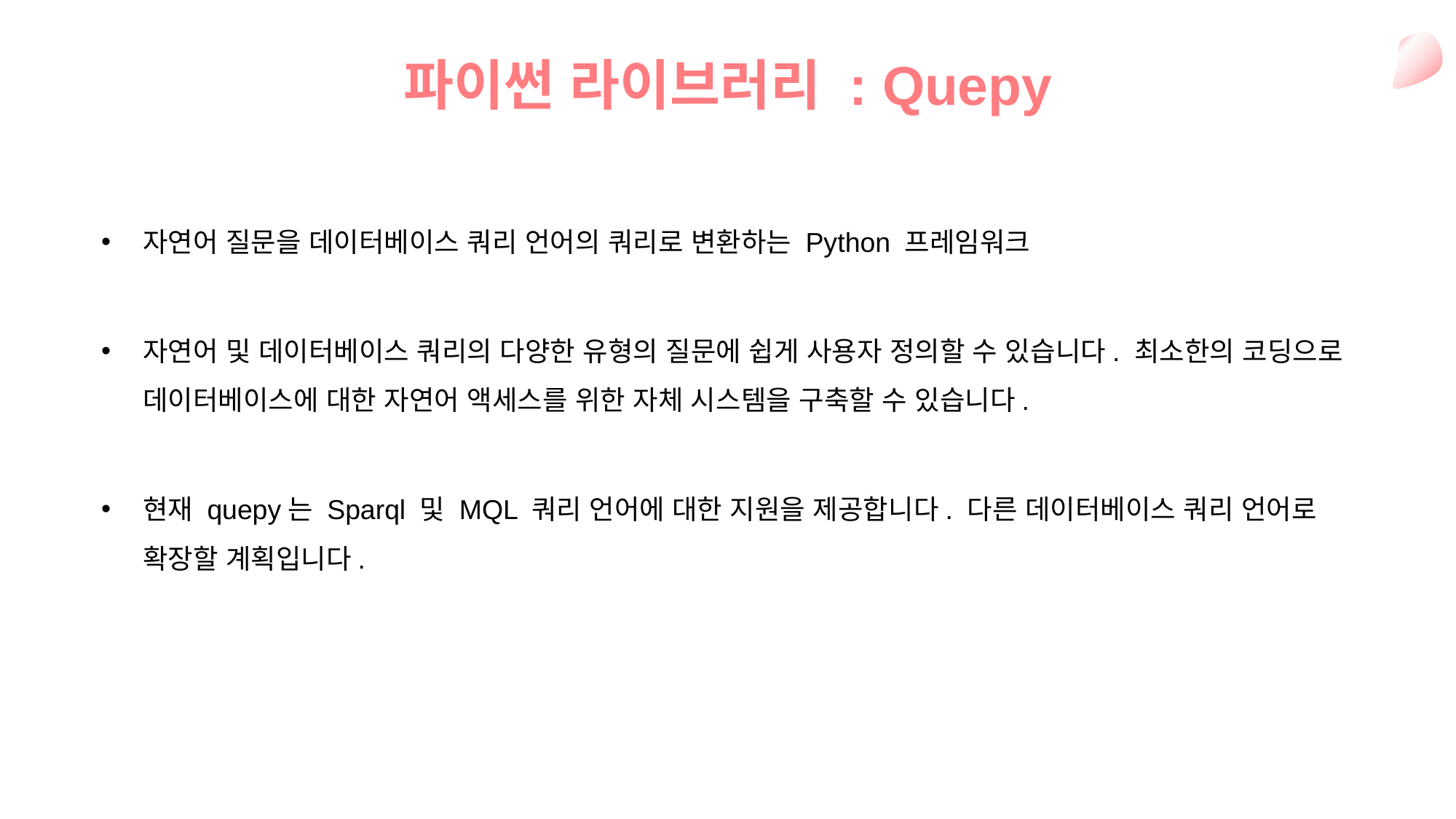

파이썬 라이브러리 : Quepy
자연어 질문을 데이터베이스 쿼리 언어의 쿼리로 변환하는 Python 프레임워크

자연어 및 데이터베이스 쿼리의 다양한 유형의 질문에 쉽게 사용자 정의할 수 있습니다. 최소한의 코딩으로 데이터베이스에 대한 자연어 액세스를 위한 자체 시스템을 구축할 수 있습니다.

현재 quepy는 Sparql 및 MQL 쿼리 언어에 대한 지원을 제공합니다. 다른 데이터베이스 쿼리 언어로 확장할 계획입니다.